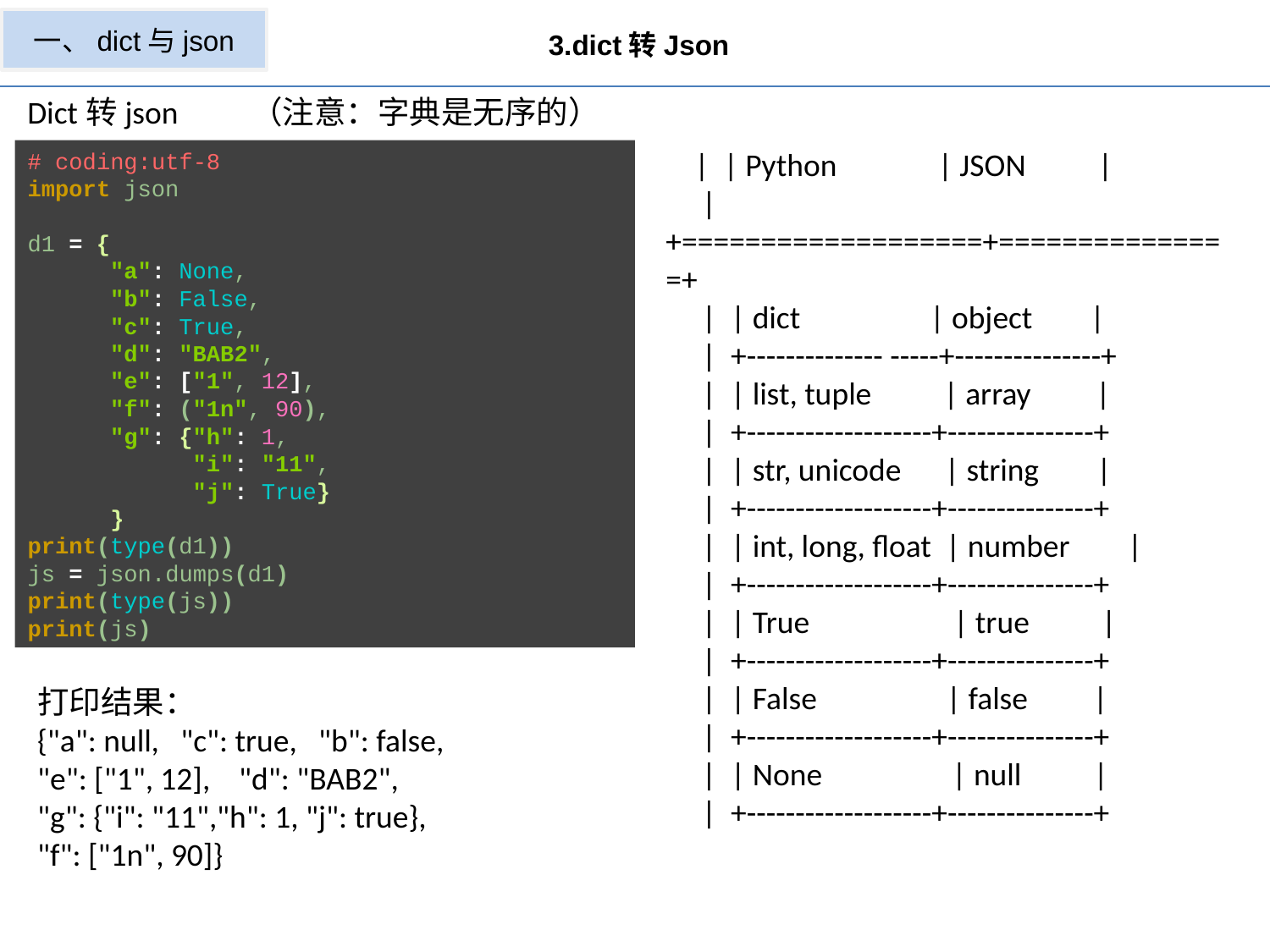

一、dict与json
3.dict转Json
Dict转json         （注意：字典是无序的）
# coding:utf-8 import json d1 = { "a": None, "b": False, "c": True, "d": "BAB2", "e": ["1", 12], "f": ("1n", 90), "g": {"h": 1, "i": "11", "j": True} } print(type(d1)) js = json.dumps(d1) print(type(js)) print(js)
    |  | Python              | JSON          |
     |  +===================+===============+
     |  | dict                  | object        |
     |  +-------------- -----+---------------+
     |  | list, tuple          | array         |
     |  +-------------------+---------------+
     |  | str, unicode      | string        |
     |  +-------------------+---------------+
     |  | int, long, float  | number        |
     |  +-------------------+---------------+
     |  | True                    | true          |
     |  +-------------------+---------------+
     |  | False                  | false         |
     |  +-------------------+---------------+
     |  | None                  | null          |
     |  +-------------------+---------------+
打印结果：
{"a": null,   "c": true,   "b": false,
"e": ["1", 12],    "d": "BAB2",
"g": {"i": "11","h": 1, "j": true},
"f": ["1n", 90]}